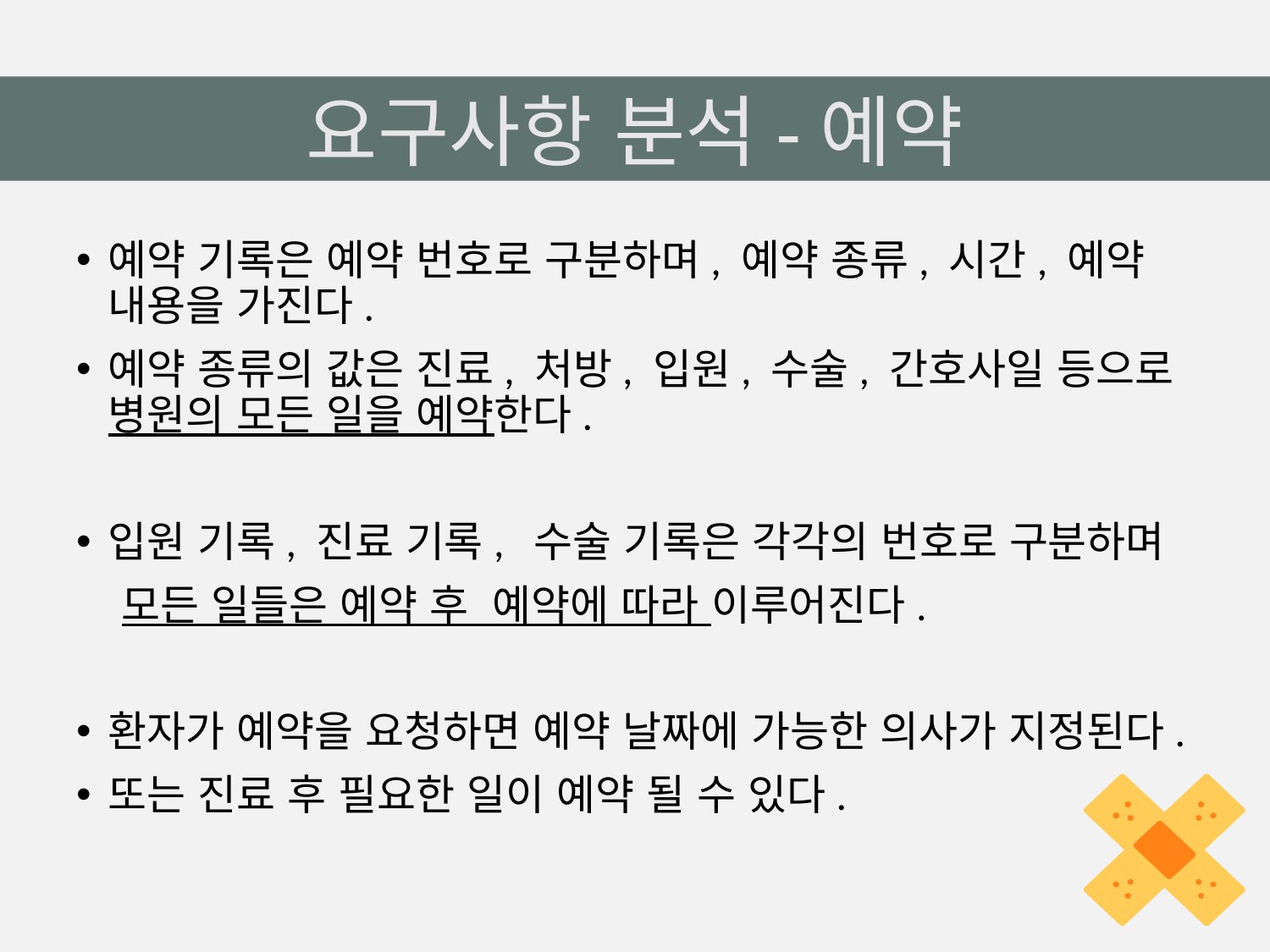

# 요구사항 분석-예약

예약 기록은 예약 번호로 구분하며, 예약 종류, 시간, 예약 내용을 가진다.
예약 종류의 값은 진료, 처방, 입원, 수술, 간호사일 등으로 병원의 모든 일을 예약한다.

입원 기록, 진료 기록,  수술 기록은 각각의 번호로 구분하며
   모든 일들은 예약 후  예약에 따라 이루어진다.

환자가 예약을 요청하면 예약 날짜에 가능한 의사가 지정된다.
또는 진료 후 필요한 일이 예약 될 수 있다.